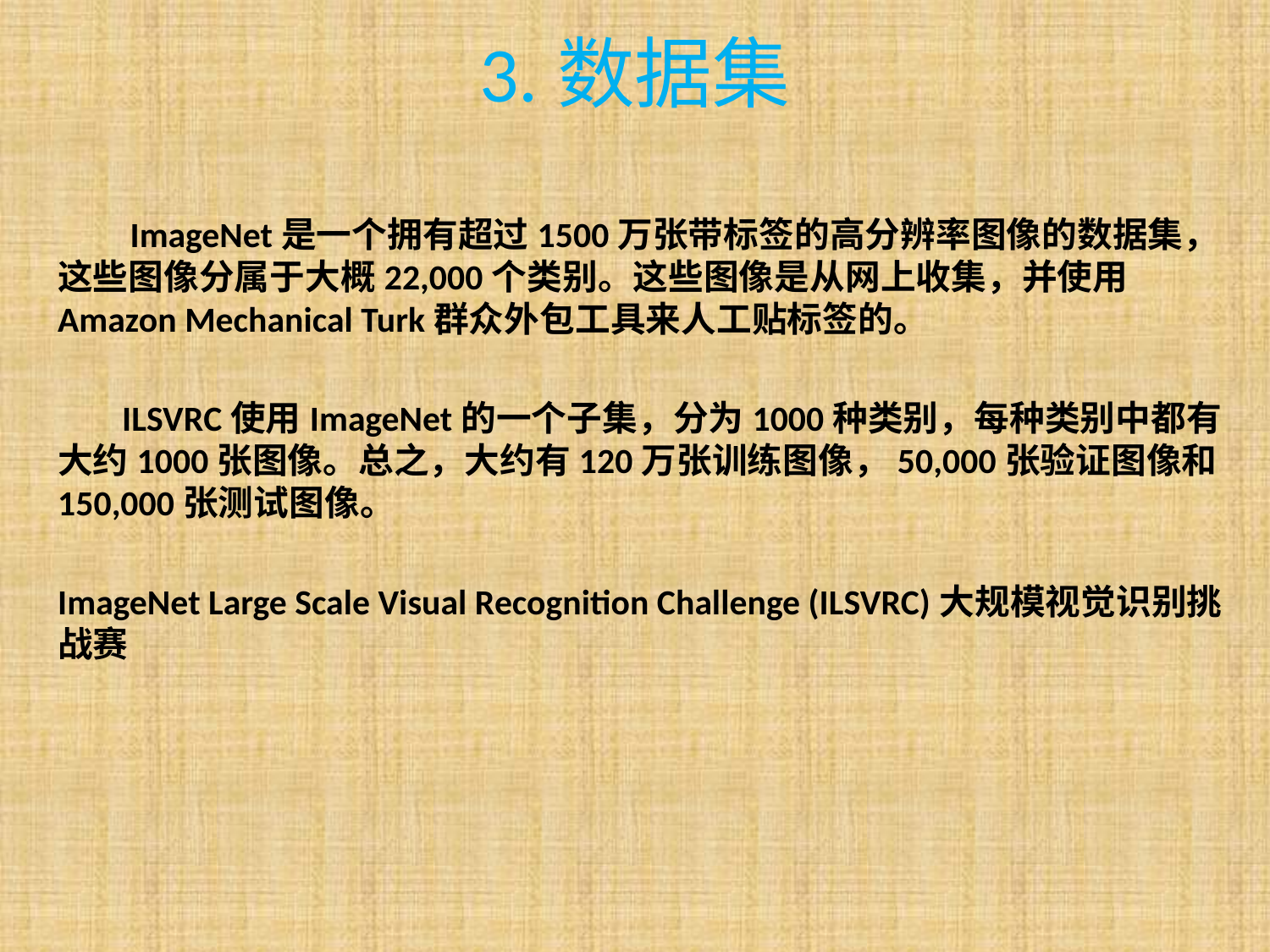

# 3.数据集

         ImageNet是一个拥有超过1500万张带标签的高分辨率图像的数据集，这些图像分属于大概22,000个类别。这些图像是从网上收集，并使用Amazon Mechanical Turk群众外包工具来人工贴标签的。

        ILSVRC使用ImageNet的一个子集，分为1000种类别，每种类别中都有大约1000张图像。总之，大约有120万张训练图像，50,000张验证图像和150,000张测试图像。

ImageNet Large Scale Visual Recognition Challenge (ILSVRC)大规模视觉识别挑战赛